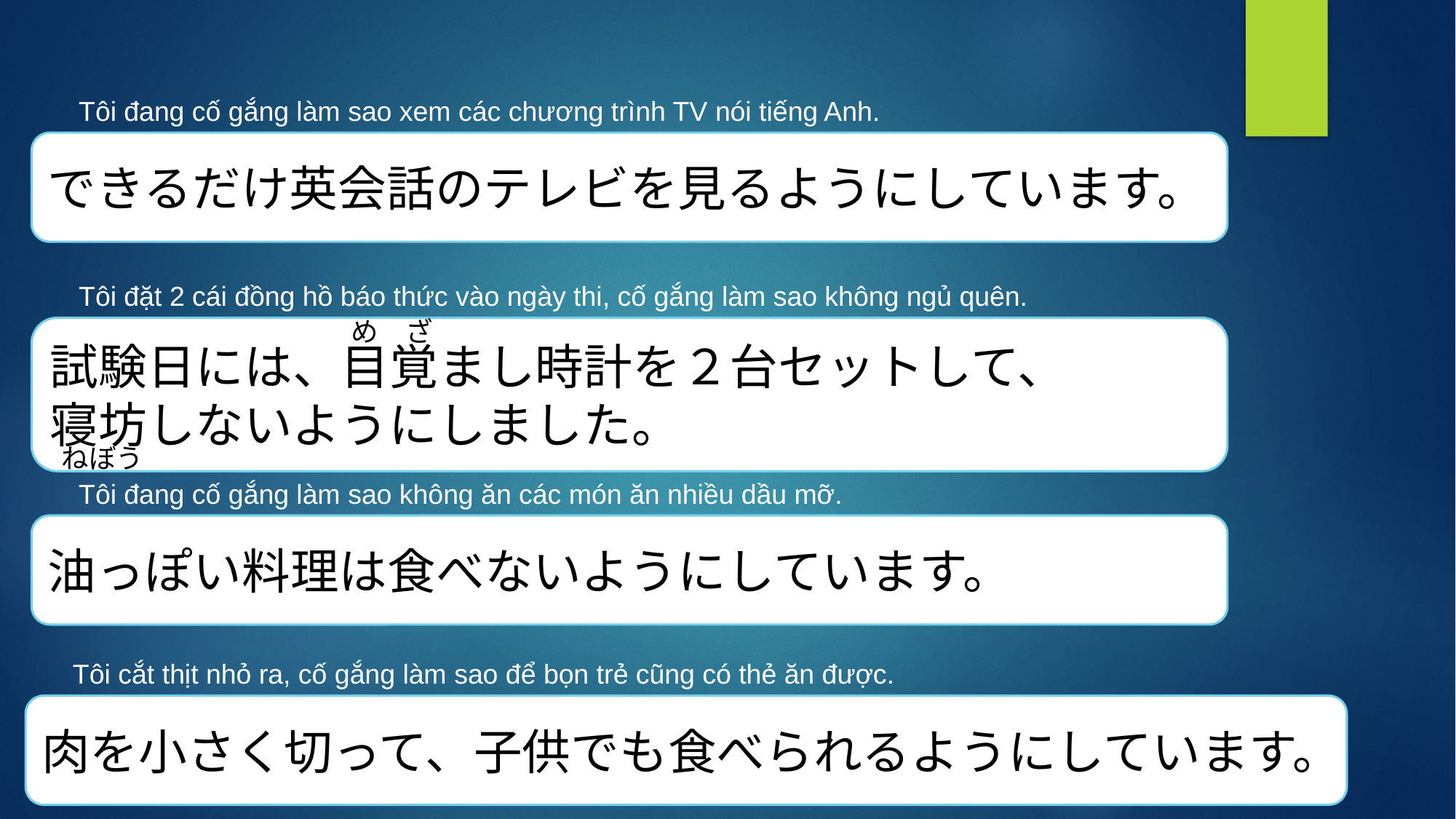

Tôi đang cố gắng làm sao xem các chương trình TV nói tiếng Anh.
できるだけ英会話のテレビを見るようにしています。
Tôi đặt 2 cái đồng hồ báo thức vào ngày thi, cố gắng làm sao không ngủ quên.
め　ざ
試験日には、目覚まし時計を２台セットして、
寝坊しないようにしました。
ねぼう
Tôi đang cố gắng làm sao không ăn các món ăn nhiều dầu mỡ.
油っぽい料理は食べないようにしています。
Tôi cắt thịt nhỏ ra, cố gắng làm sao để bọn trẻ cũng có thẻ ăn được.
肉を小さく切って、子供でも食べられるようにしています。